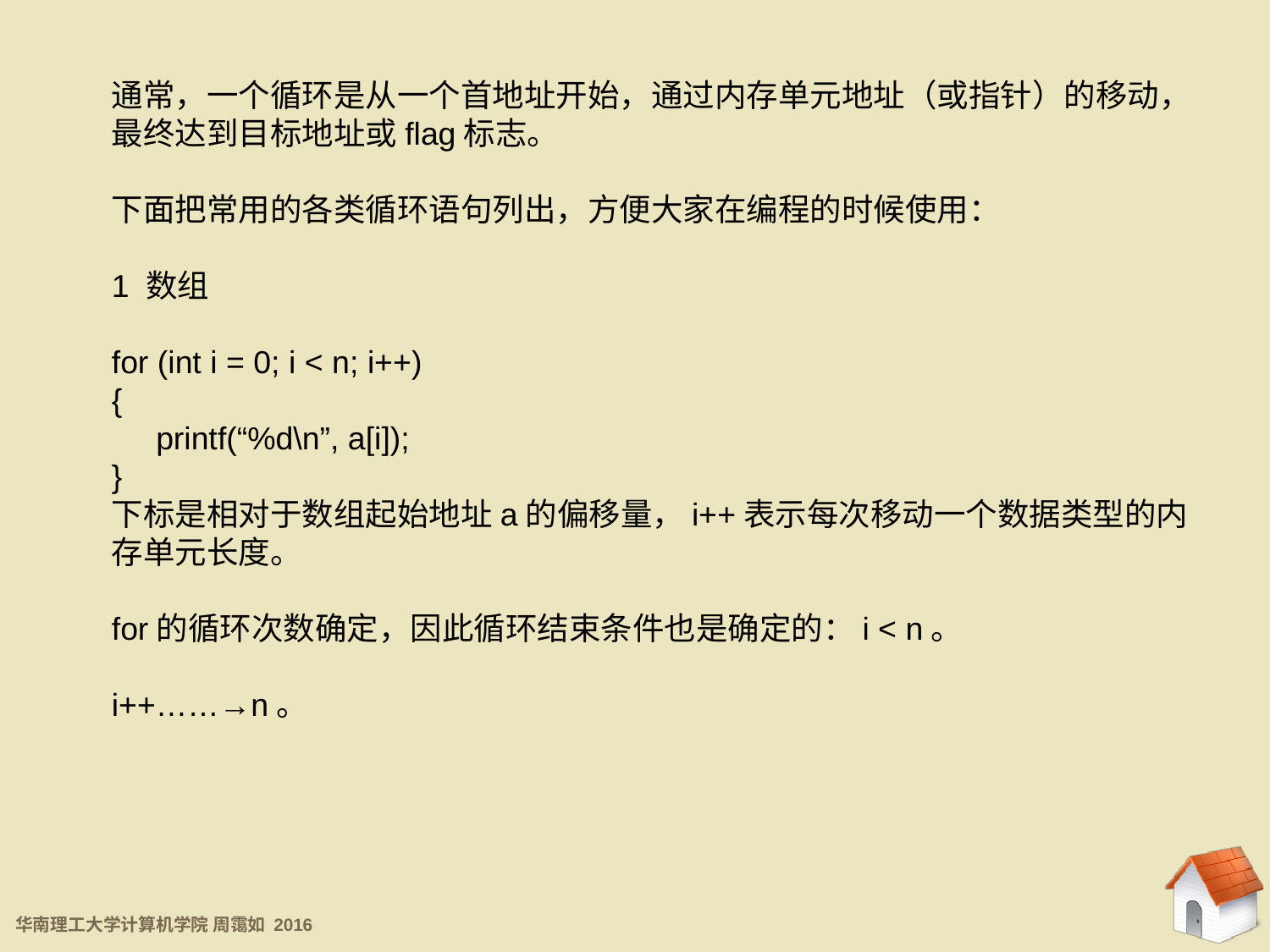

通常，一个循环是从一个首地址开始，通过内存单元地址（或指针）的移动，最终达到目标地址或flag标志。

下面把常用的各类循环语句列出，方便大家在编程的时候使用：

1 数组

for (int i = 0; i < n; i++)
{
     printf(“%d\n”, a[i]);
}
下标是相对于数组起始地址a的偏移量，i++表示每次移动一个数据类型的内存单元长度。

for的循环次数确定，因此循环结束条件也是确定的：i < n。

i++……→n。